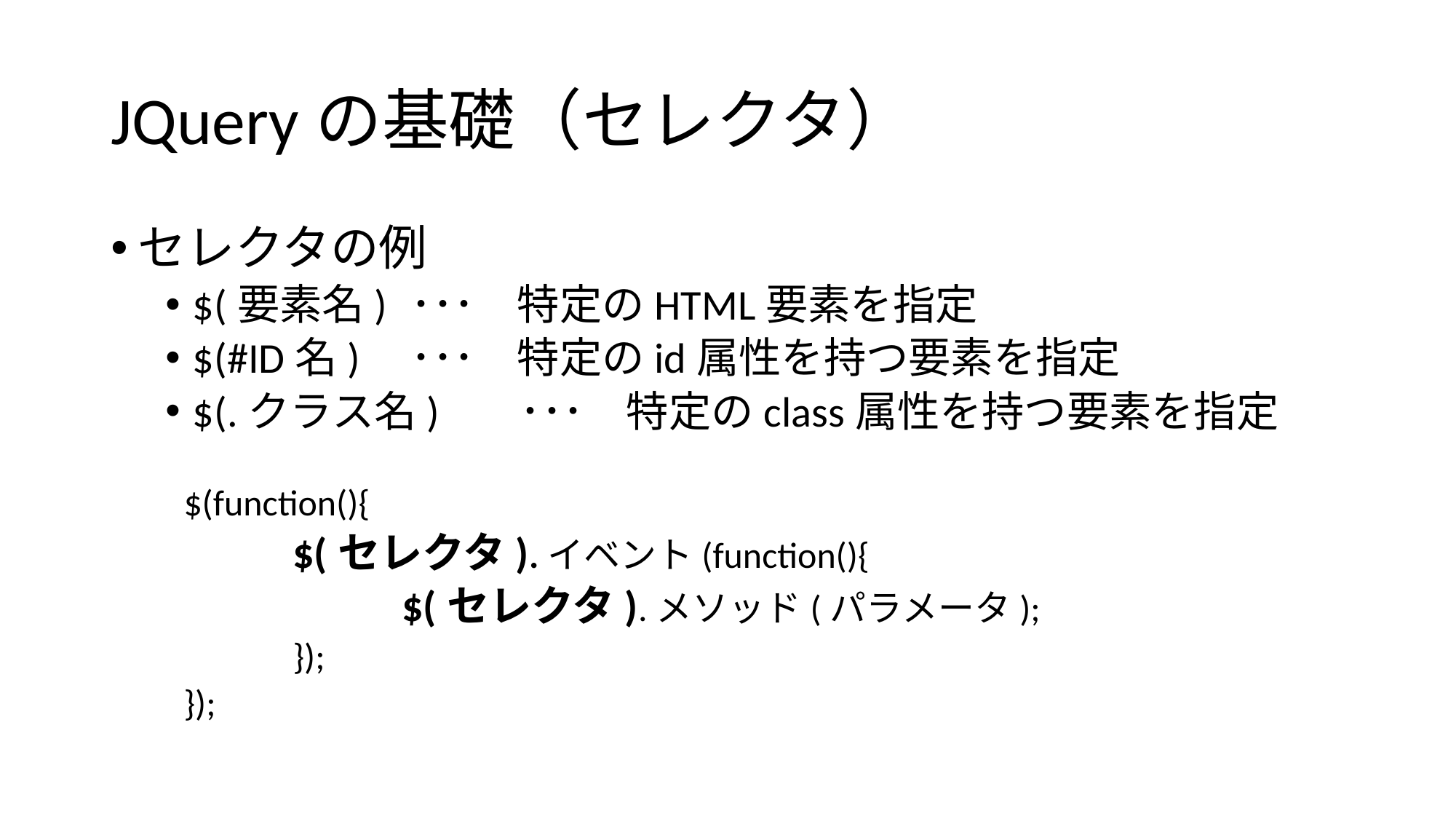

# JQueryの基礎（セレクタ）
セレクタの例
$(要素名)	･･･　特定のHTML要素を指定
$(#ID名)	･･･　特定のid属性を持つ要素を指定
$(.クラス名)	･･･　特定のclass属性を持つ要素を指定
$(function(){
	$(セレクタ).イベント(function(){
		$(セレクタ).メソッド(パラメータ);
 	});
});